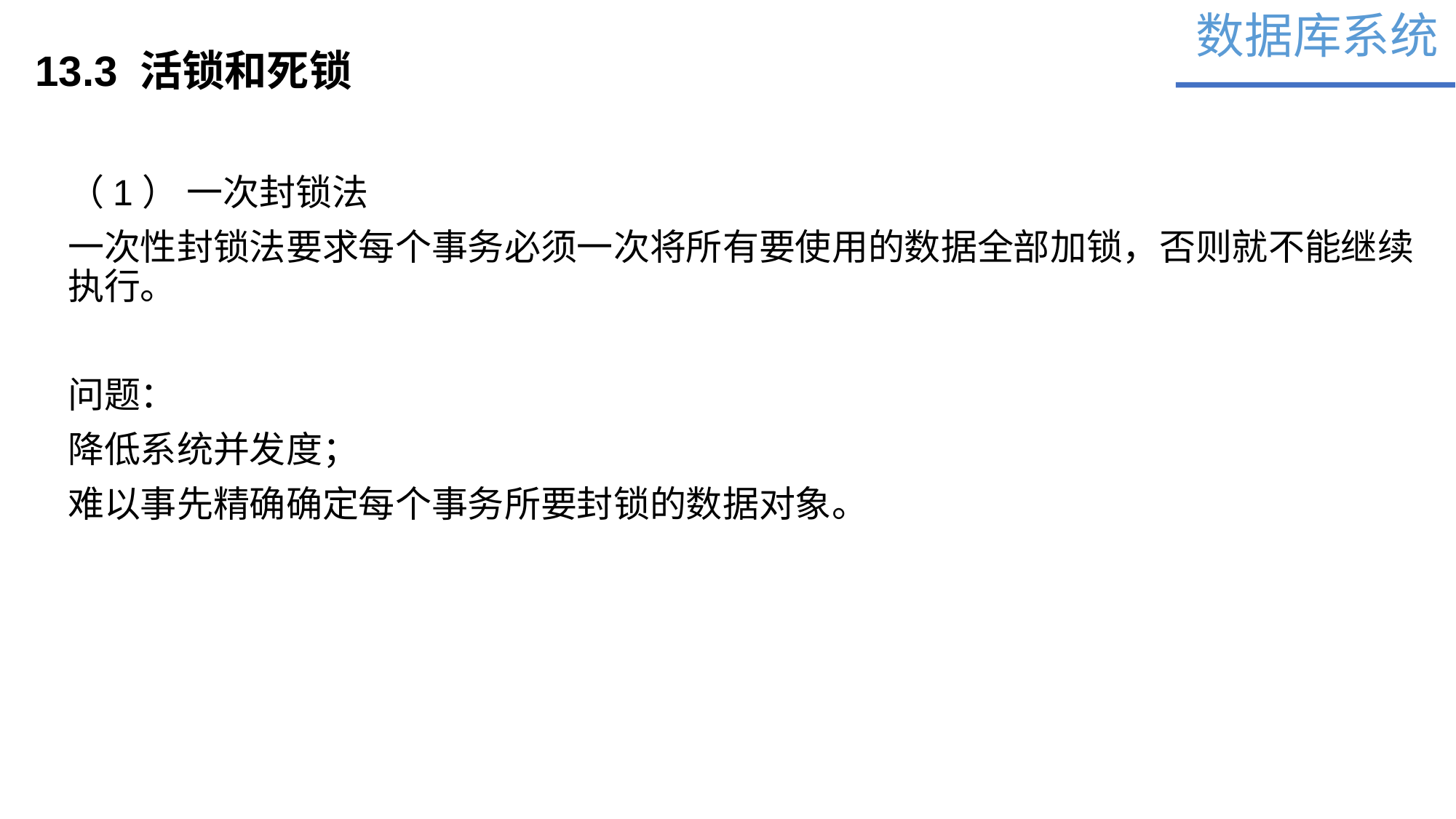

数据库系统
13.3 活锁和死锁

（1） 一次封锁法
一次性封锁法要求每个事务必须一次将所有要使用的数据全部加锁，否则就不能继续执行。

问题：
降低系统并发度；
难以事先精确确定每个事务所要封锁的数据对象。